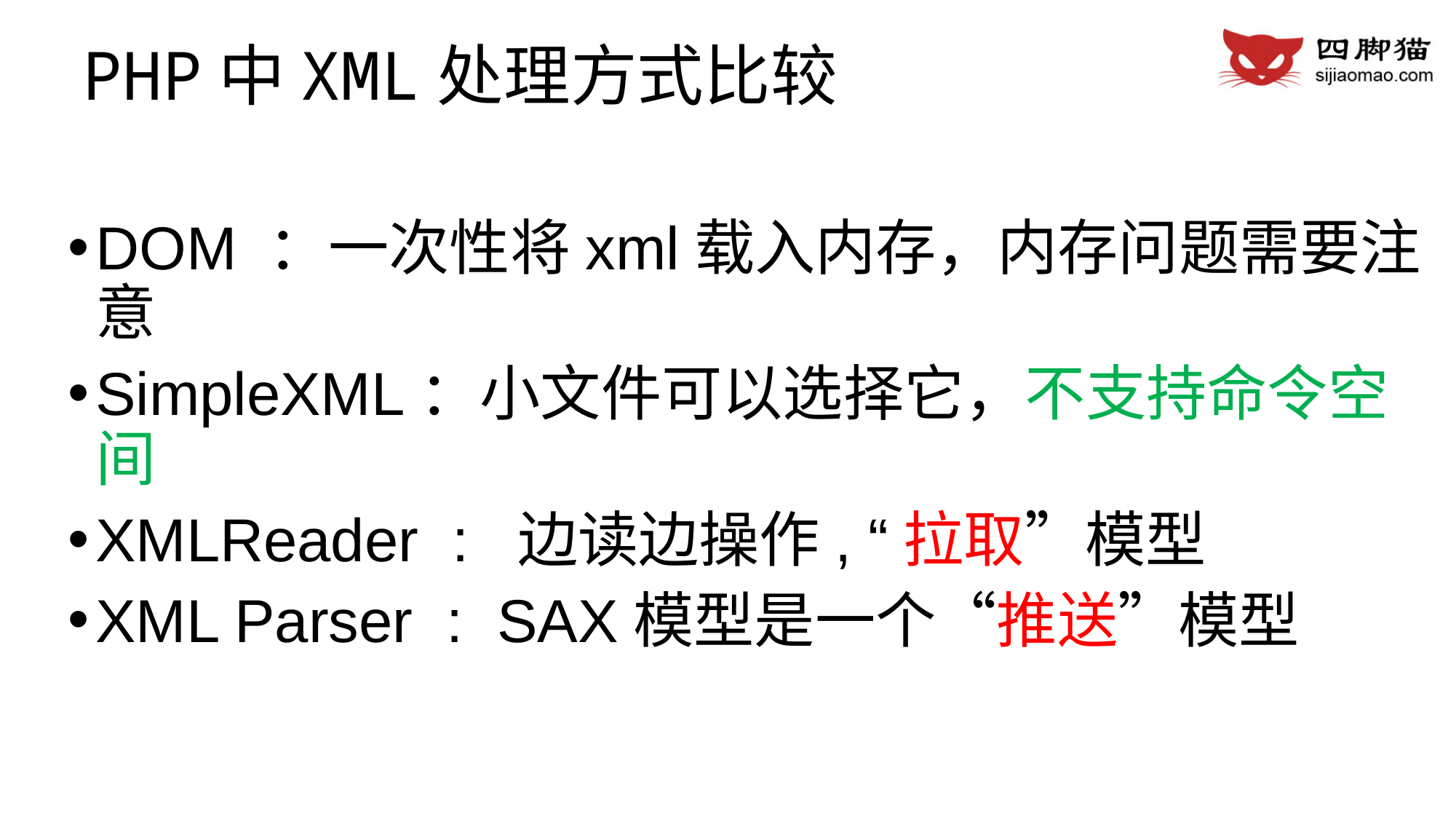

# PHP中XML处理方式比较
DOM ：一次性将xml载入内存，内存问题需要注意
SimpleXML：小文件可以选择它，不支持命令空间
XMLReader  :  边读边操作, “拉取”模型
XML Parser  :  SAX模型是一个“推送”模型